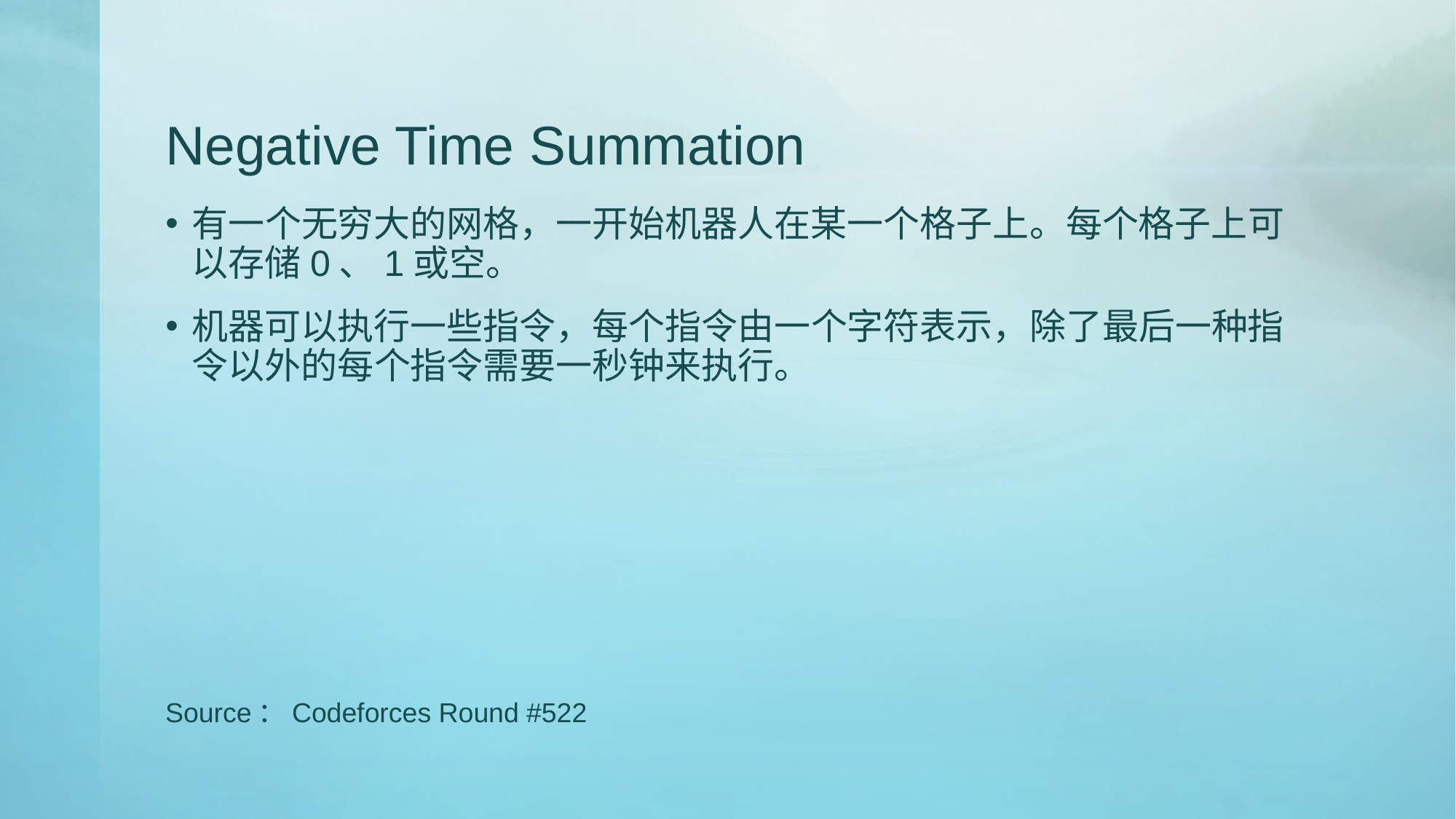

# Negative Time Summation
有一个无穷大的网格，一开始机器人在某一个格子上。每个格子上可以存储0、1或空。
机器可以执行一些指令，每个指令由一个字符表示，除了最后一种指令以外的每个指令需要一秒钟来执行。
Source：Codeforces Round #522